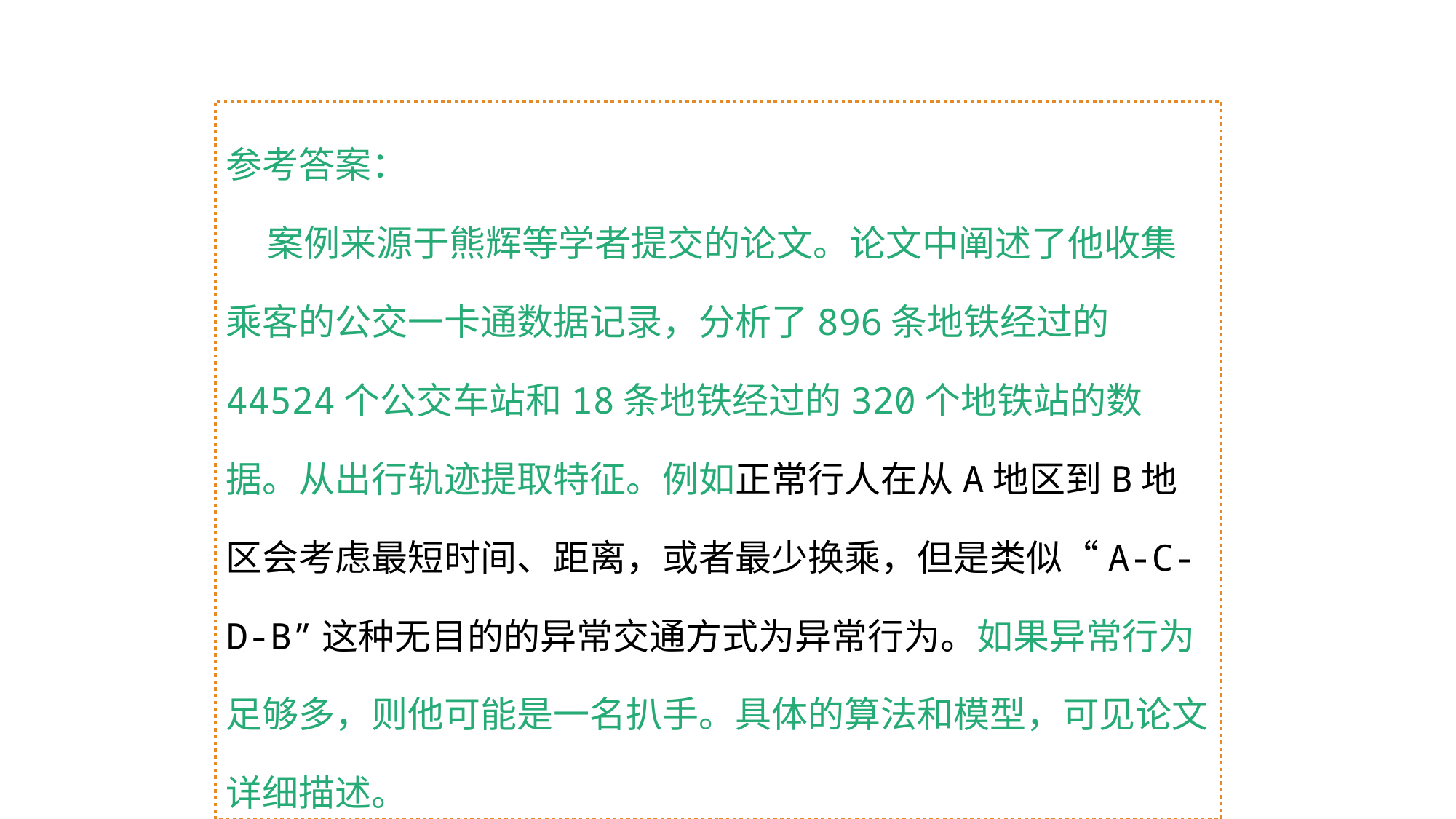

参考答案：
    案例来源于熊辉等学者提交的论文。论文中阐述了他收集乘客的公交一卡通数据记录，分析了896条地铁经过的44524个公交车站和18条地铁经过的320个地铁站的数据。从出行轨迹提取特征。例如正常行人在从A地区到B地区会考虑最短时间、距离，或者最少换乘，但是类似“A-C-D-B”这种无目的的异常交通方式为异常行为。如果异常行为足够多，则他可能是一名扒手。具体的算法和模型，可见论文详细描述。